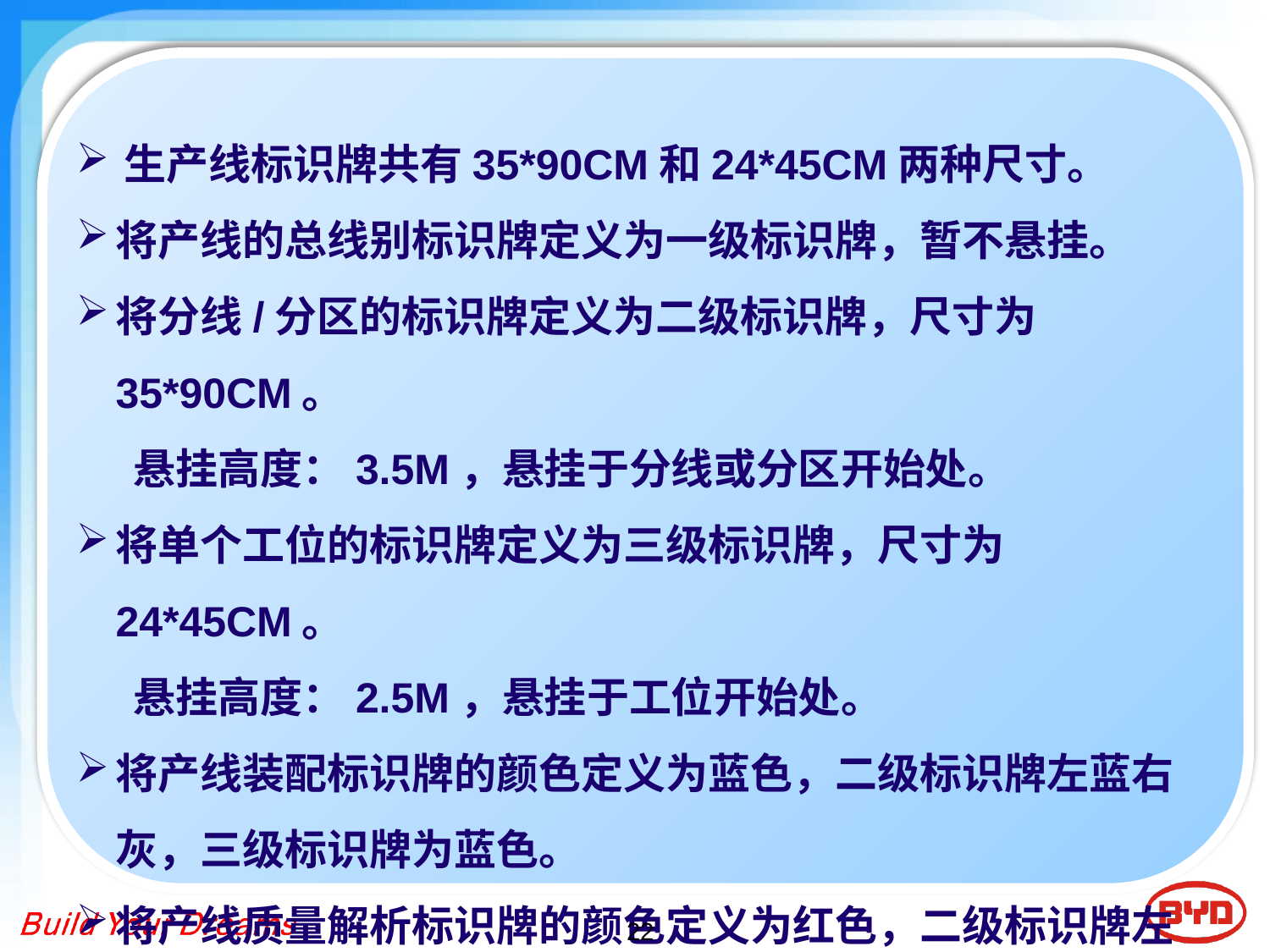

生产线标识牌共有35*90cm和24*45cm两种尺寸。
将产线的总线别标识牌定义为一级标识牌，暂不悬挂。
将分线/分区的标识牌定义为二级标识牌，尺寸为35*90cm。
     悬挂高度：3.5m，悬挂于分线或分区开始处。
将单个工位的标识牌定义为三级标识牌，尺寸为24*45cm。
     悬挂高度：2.5m，悬挂于工位开始处。
将产线装配标识牌的颜色定义为蓝色，二级标识牌左蓝右灰，三级标识牌为蓝色。
将产线质量解析标识牌的颜色定义为红色，二级标识牌左红右灰，三级标识牌为红色。
22